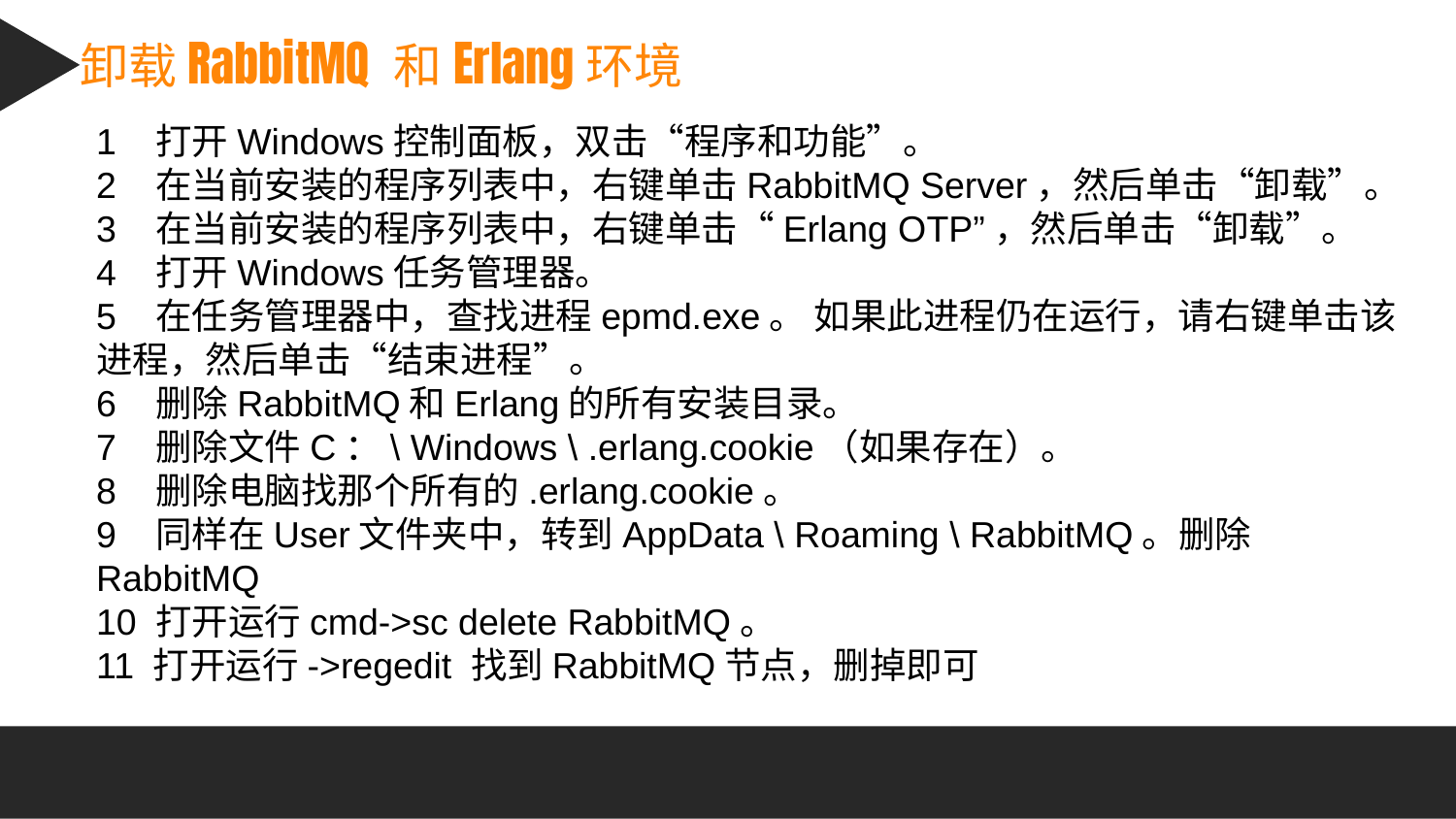

卸载RabbitMQ 和Erlang环境
1   打开Windows控制面板，双击“程序和功能”。
2   在当前安装的程序列表中，右键单击RabbitMQ Server，然后单击“卸载”。
3   在当前安装的程序列表中，右键单击“Erlang OTP”，然后单击“卸载”。
4   打开Windows任务管理器。
5   在任务管理器中，查找进程epmd.exe。 如果此进程仍在运行，请右键单击该进程，然后单击“结束进程”。
6   删除RabbitMQ和Erlang的所有安装目录。
7   删除文件C：\ Windows \ .erlang.cookie（如果存在）。
8   删除电脑找那个所有的.erlang.cookie。
9   同样在User文件夹中，转到AppData \ Roaming \ RabbitMQ。删除RabbitMQ
10 打开运行cmd->sc delete RabbitMQ。
11 打开运行->regedit 找到RabbitMQ节点，删掉即可